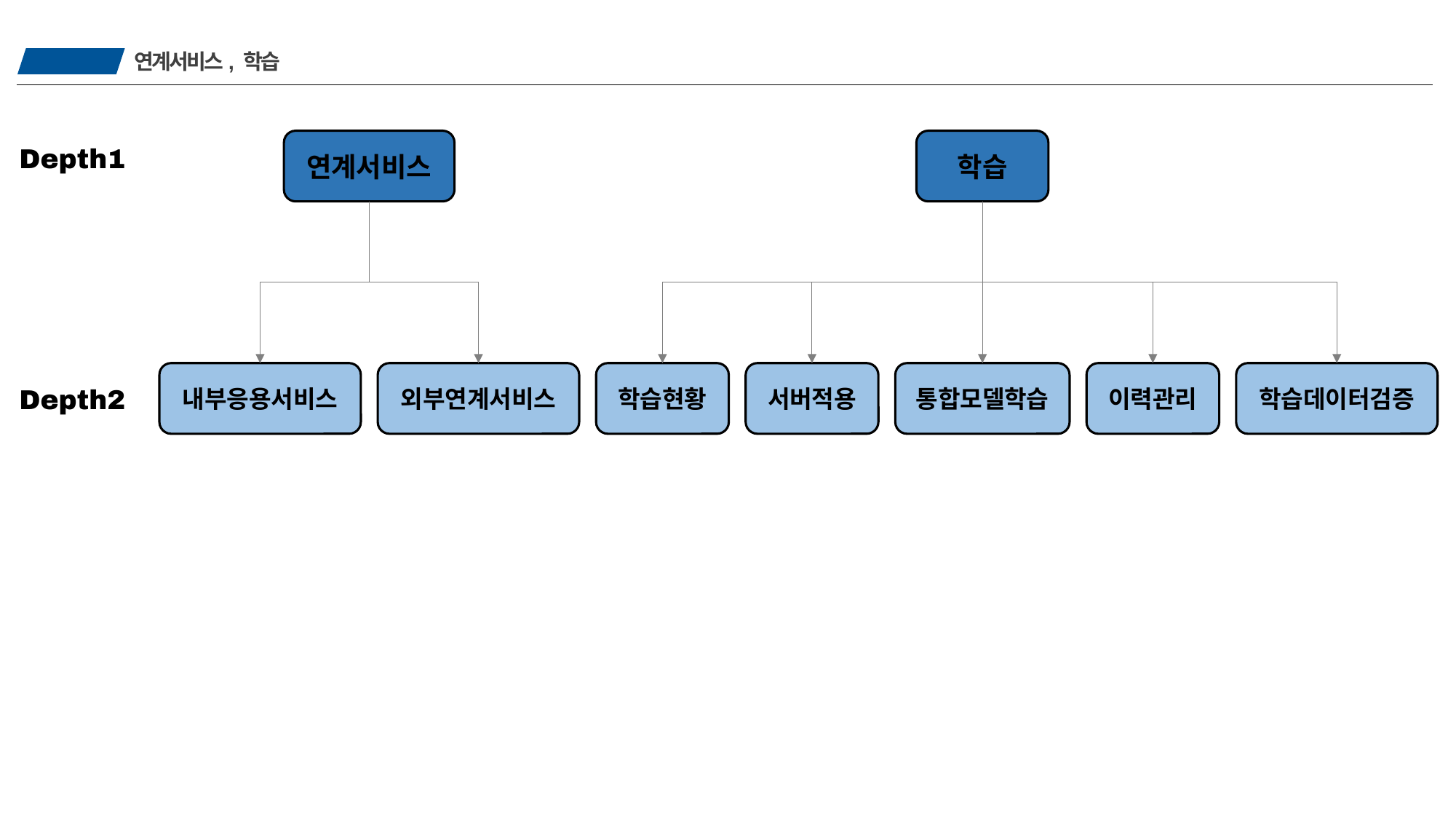

연계서비스, 학습

6
연계서비스
학습
Depth1
Depth2
내부응용서비스
외부연계서비스
학습현황
서버적용
통합모델학습
이력관리
학습데이터검증